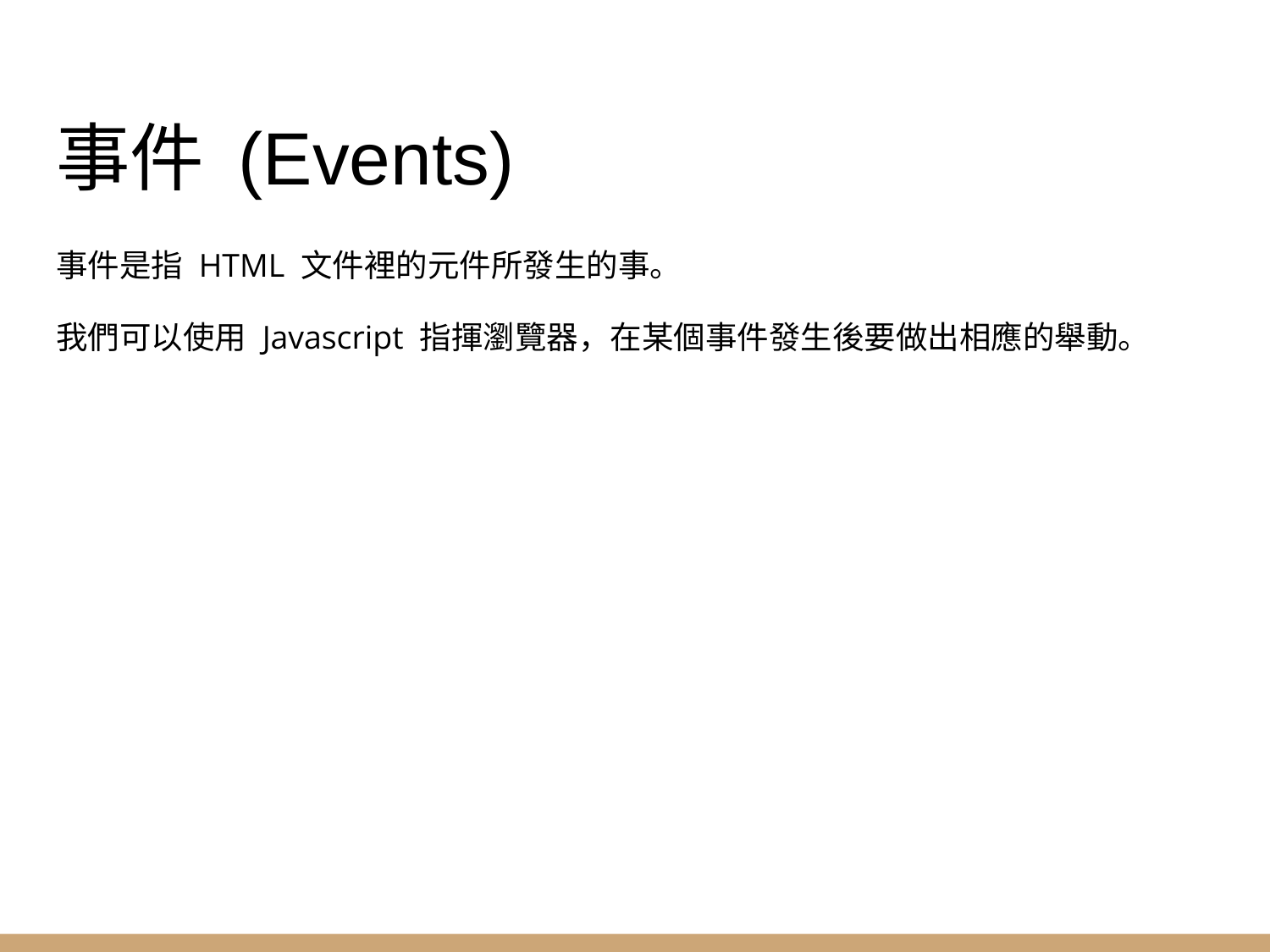

# 事件 (Events)
事件是指 HTML 文件裡的元件所發生的事。
我們可以使用 Javascript 指揮瀏覽器，在某個事件發生後要做出相應的舉動。